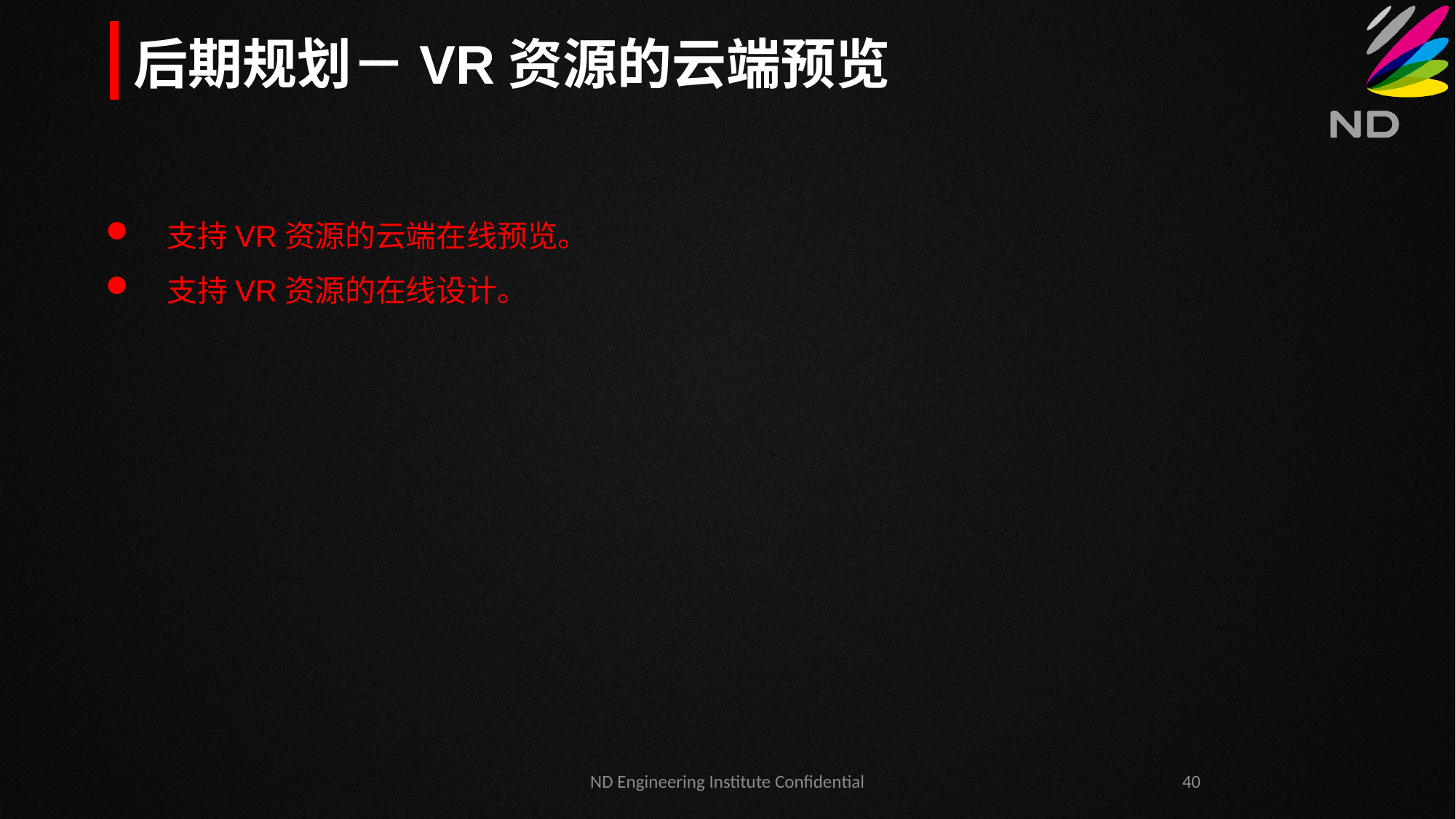

后期规划－VR资源的云端预览
支持VR资源的云端在线预览。
支持VR资源的在线设计。
ND Engineering Institute Confidential
40